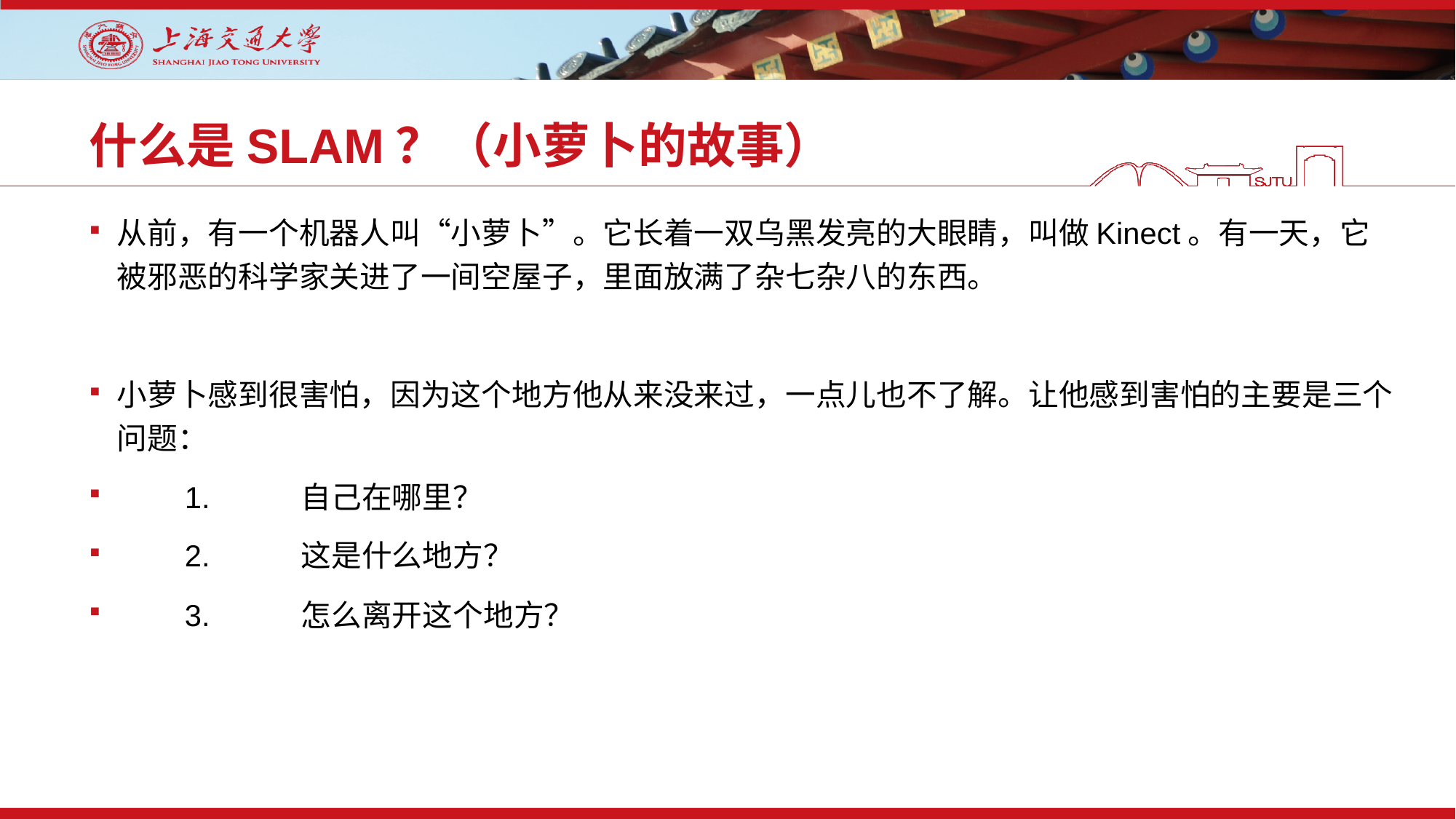

# 什么是SLAM？（小萝卜的故事）
从前，有一个机器人叫“小萝卜”。它长着一双乌黑发亮的大眼睛，叫做Kinect。有一天，它被邪恶的科学家关进了一间空屋子，里面放满了杂七杂八的东西。

小萝卜感到很害怕，因为这个地方他从来没来过，一点儿也不了解。让他感到害怕的主要是三个问题：
　　1.          自己在哪里？
　　2.          这是什么地方？
　　3.          怎么离开这个地方？